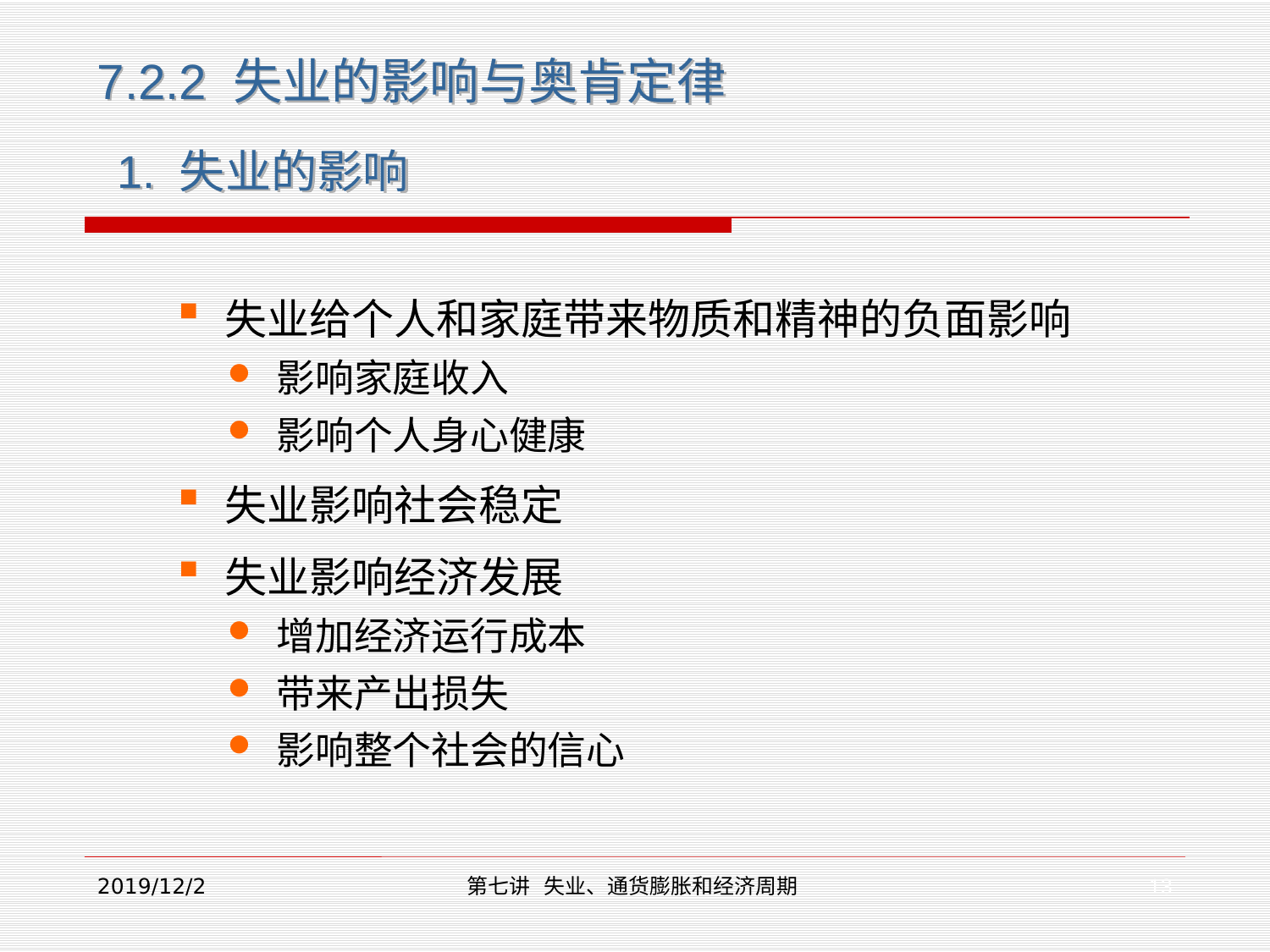

7.2.2 失业的影响与奥肯定律
1. 失业的影响
失业给个人和家庭带来物质和精神的负面影响
影响家庭收入
影响个人身心健康
失业影响社会稳定
失业影响经济发展
增加经济运行成本
带来产出损失
影响整个社会的信心
13
2019/12/2
第七讲   失业、通货膨胀和经济周期